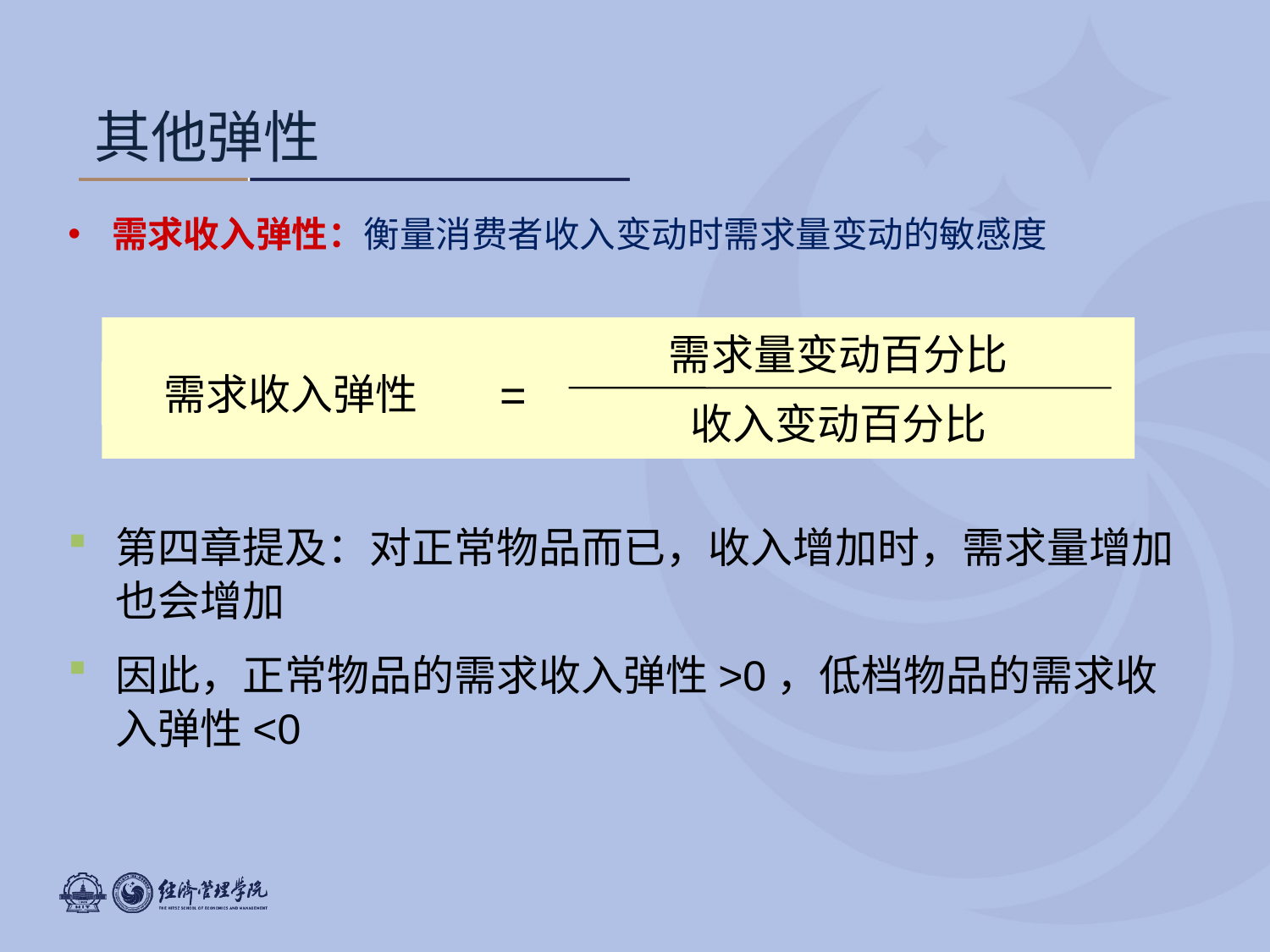

其他弹性
需求收入弹性：衡量消费者收入变动时需求量变动的敏感度

需求量变动百分比

收入变动百分比
=
需求收入弹性
第四章提及：对正常物品而已，收入增加时，需求量增加也会增加
因此，正常物品的需求收入弹性>0，低档物品的需求收入弹性<0